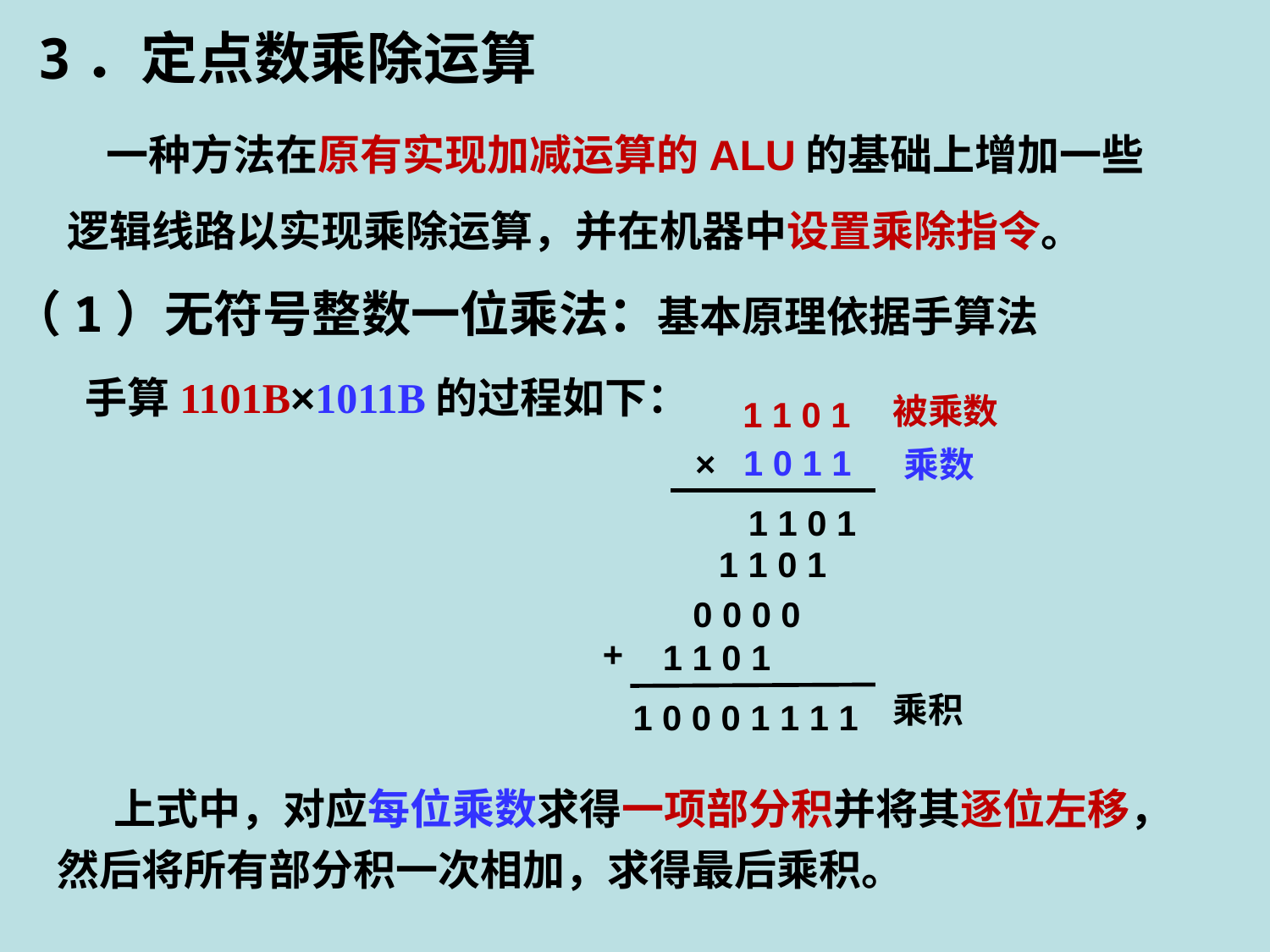

3．定点数乘除运算
   一种方法在原有实现加减运算的ALU的基础上增加一些逻辑线路以实现乘除运算，并在机器中设置乘除指令。
（1）无符号整数一位乘法：基本原理依据手算法
     手算1101B×1011B的过程如下：
被乘数
1 1 0 1
1 0 1 1
×
 乘数
1 1 0 1
1 1 0 1
0 0 0 0
+
1 1 0 1
乘积
1 0 0 0 1 1 1 1
 上式中，对应每位乘数求得一项部分积并将其逐位左移，然后将所有部分积一次相加，求得最后乘积。